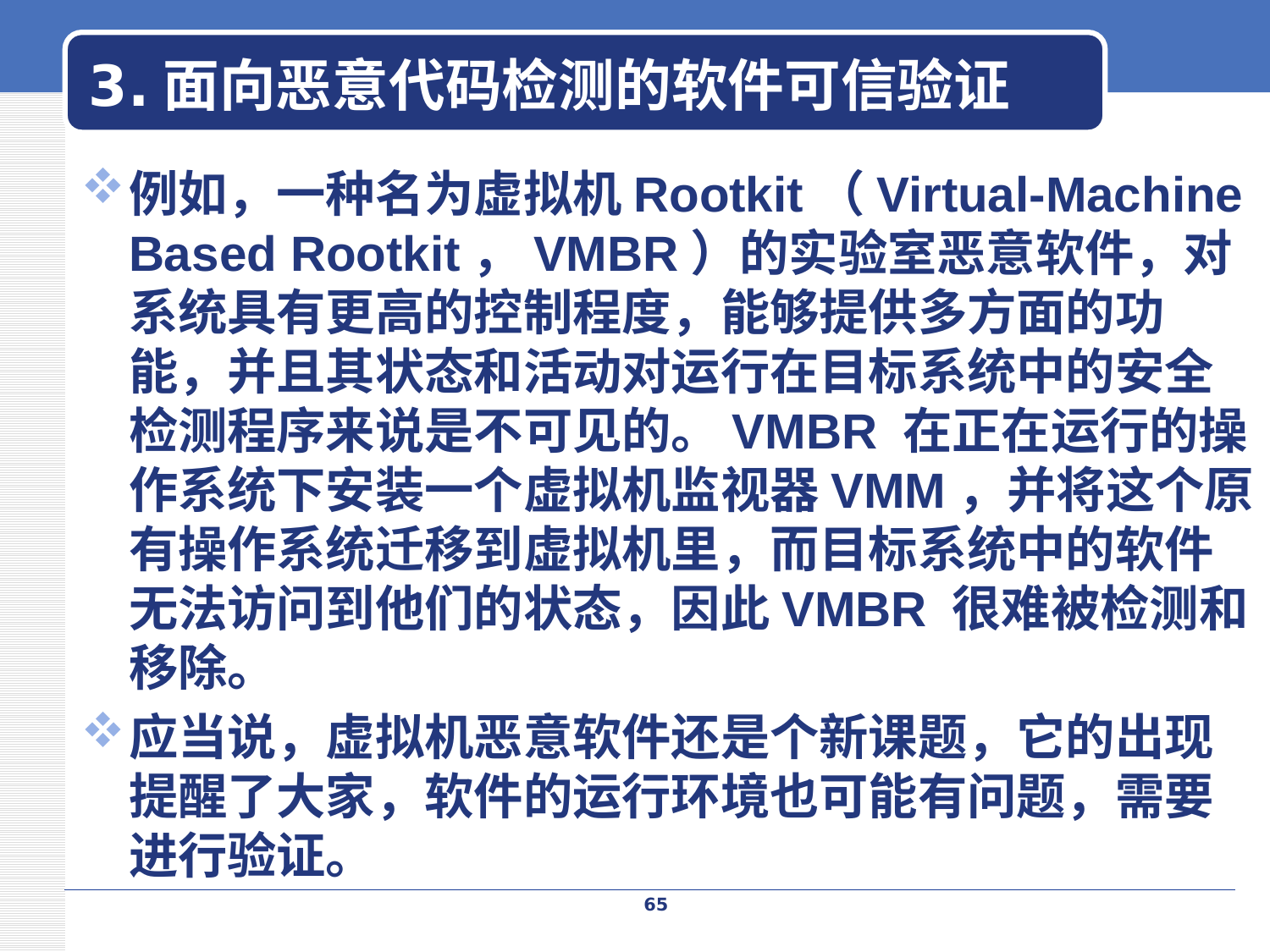

# 3.面向恶意代码检测的软件可信验证
例如，一种名为虚拟机Rootkit（Virtual-Machine Based Rootkit，VMBR）的实验室恶意软件，对系统具有更高的控制程度，能够提供多方面的功能，并且其状态和活动对运行在目标系统中的安全检测程序来说是不可见的。VMBR 在正在运行的操作系统下安装一个虚拟机监视器VMM，并将这个原有操作系统迁移到虚拟机里，而目标系统中的软件无法访问到他们的状态，因此VMBR 很难被检测和移除。
应当说，虚拟机恶意软件还是个新课题，它的出现提醒了大家，软件的运行环境也可能有问题，需要进行验证。
65